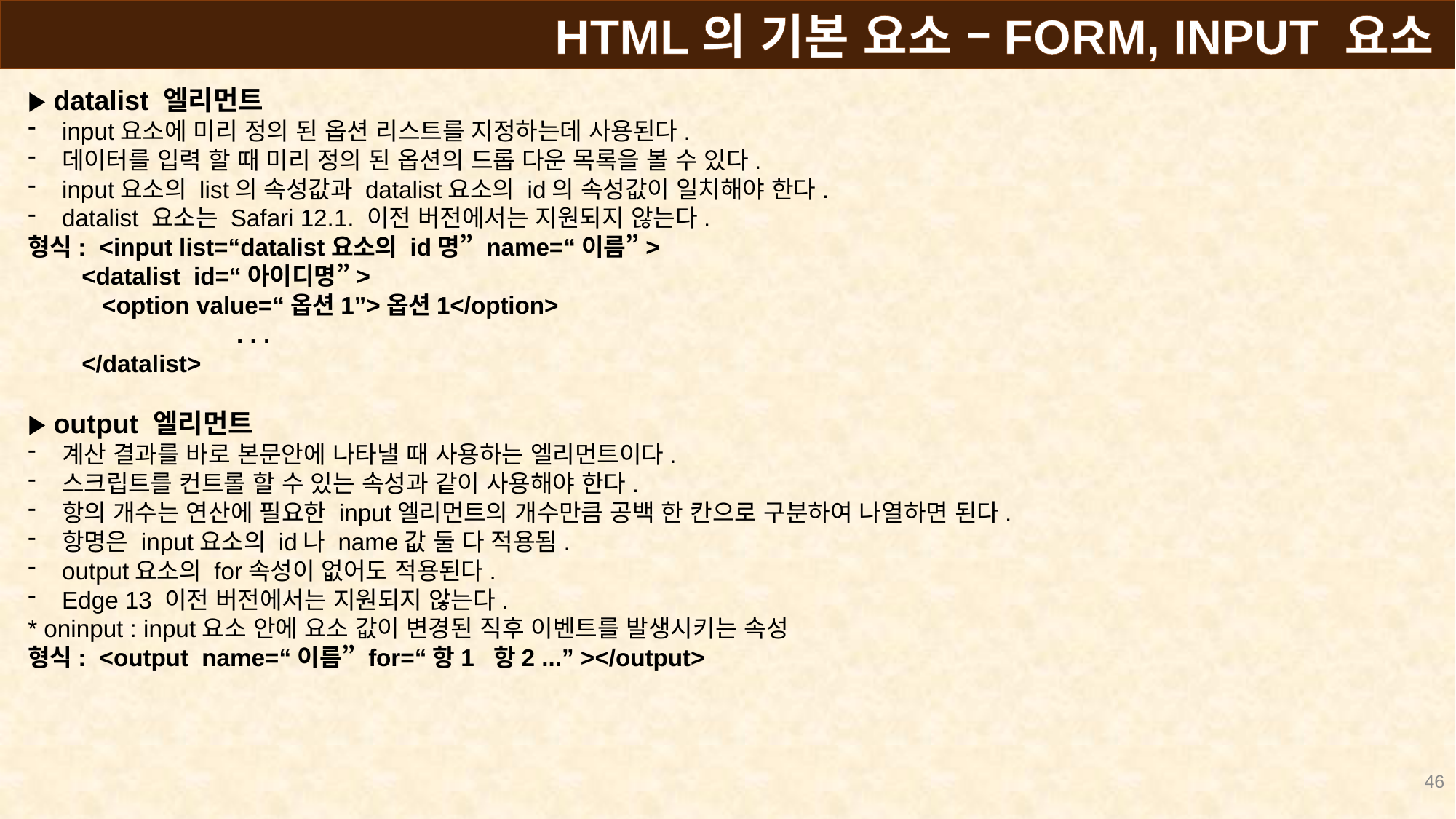

HTML의 기본 요소 –FORM, INPUT 요소
▶ datalist 엘리먼트
input요소에 미리 정의 된 옵션 리스트를 지정하는데 사용된다.
데이터를 입력 할 때 미리 정의 된 옵션의 드롭 다운 목록을 볼 수 있다.
input요소의 list의 속성값과 datalist요소의 id의 속성값이 일치해야 한다.
datalist 요소는 Safari 12.1. 이전 버전에서는 지원되지 않는다.
형식:  <input list=“datalist요소의 id명” name=“이름”>
        <datalist  id=“아이디명”>
           <option value=“옵션1”>옵션1</option>
                               . . .
        </datalist>

▶ output 엘리먼트
계산 결과를 바로 본문안에 나타낼 때 사용하는 엘리먼트이다.
스크립트를 컨트롤 할 수 있는 속성과 같이 사용해야 한다.
항의 개수는 연산에 필요한 input엘리먼트의 개수만큼 공백 한 칸으로 구분하여 나열하면 된다.
항명은 input요소의 id나 name값 둘 다 적용됨.
output요소의 for속성이 없어도 적용된다.
Edge 13 이전 버전에서는 지원되지 않는다.
* oninput : input요소 안에 요소 값이 변경된 직후 이벤트를 발생시키는 속성
형식:  <output  name=“이름” for=“항1  항2 ...” ></output>
46